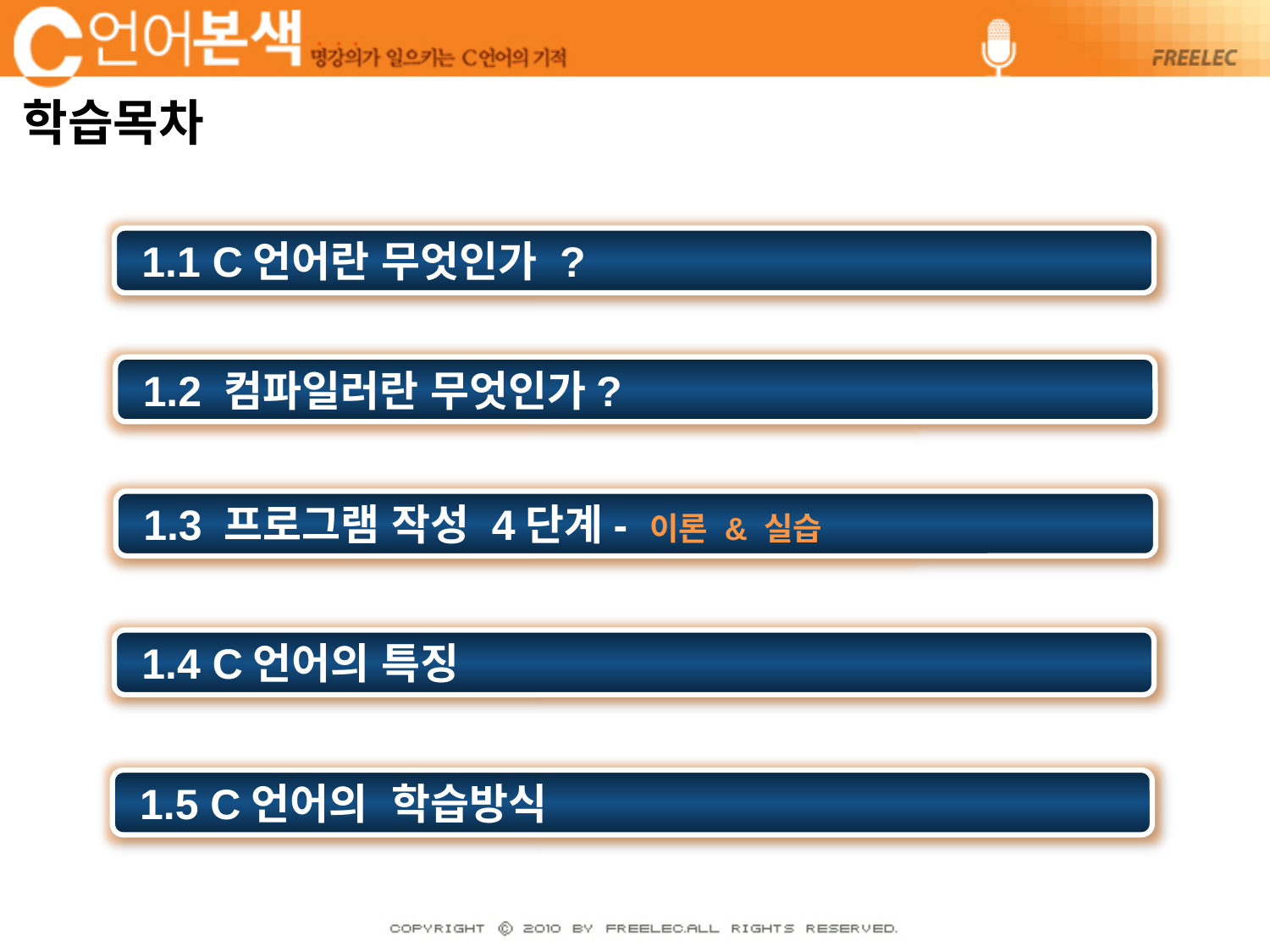

# 학습목차
 1.1 C언어란 무엇인가 ?
 1.2 컴파일러란 무엇인가?
 1.3 프로그램 작성 4단계- 이론 & 실습
 1.4 C언어의 특징
 1.5 C언어의  학습방식